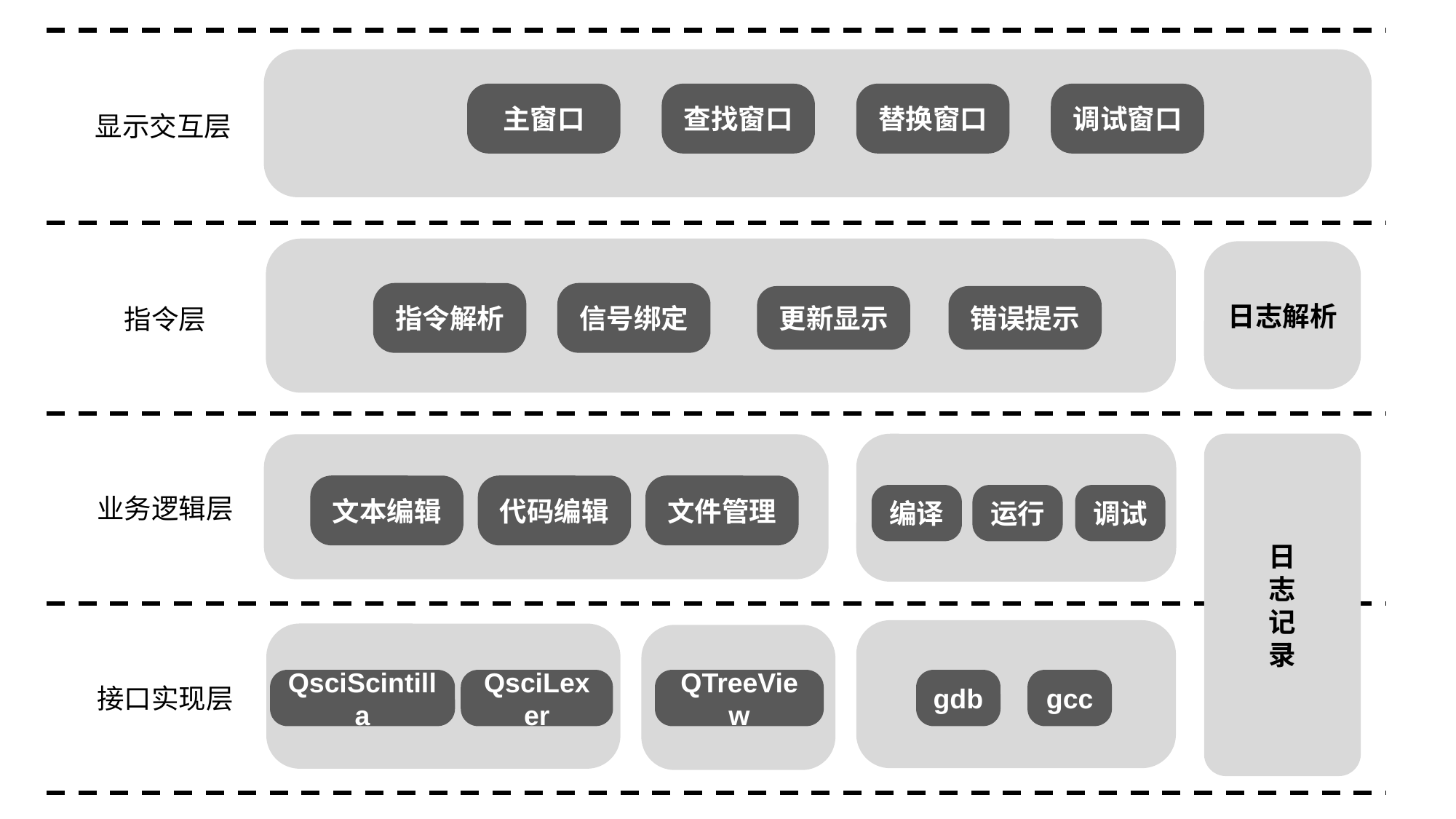

主窗口
查找窗口
替换窗口
调试窗口
显示交互层

日志解析
指令解析
信号绑定
更新显示
错误提示
指令层
日
志
记
录

文本编辑
代码编辑
文件管理
编译
运行
调试
业务逻辑层

gdb
gcc
QsciScintilla
QsciLexer
QTreeView
接口实现层